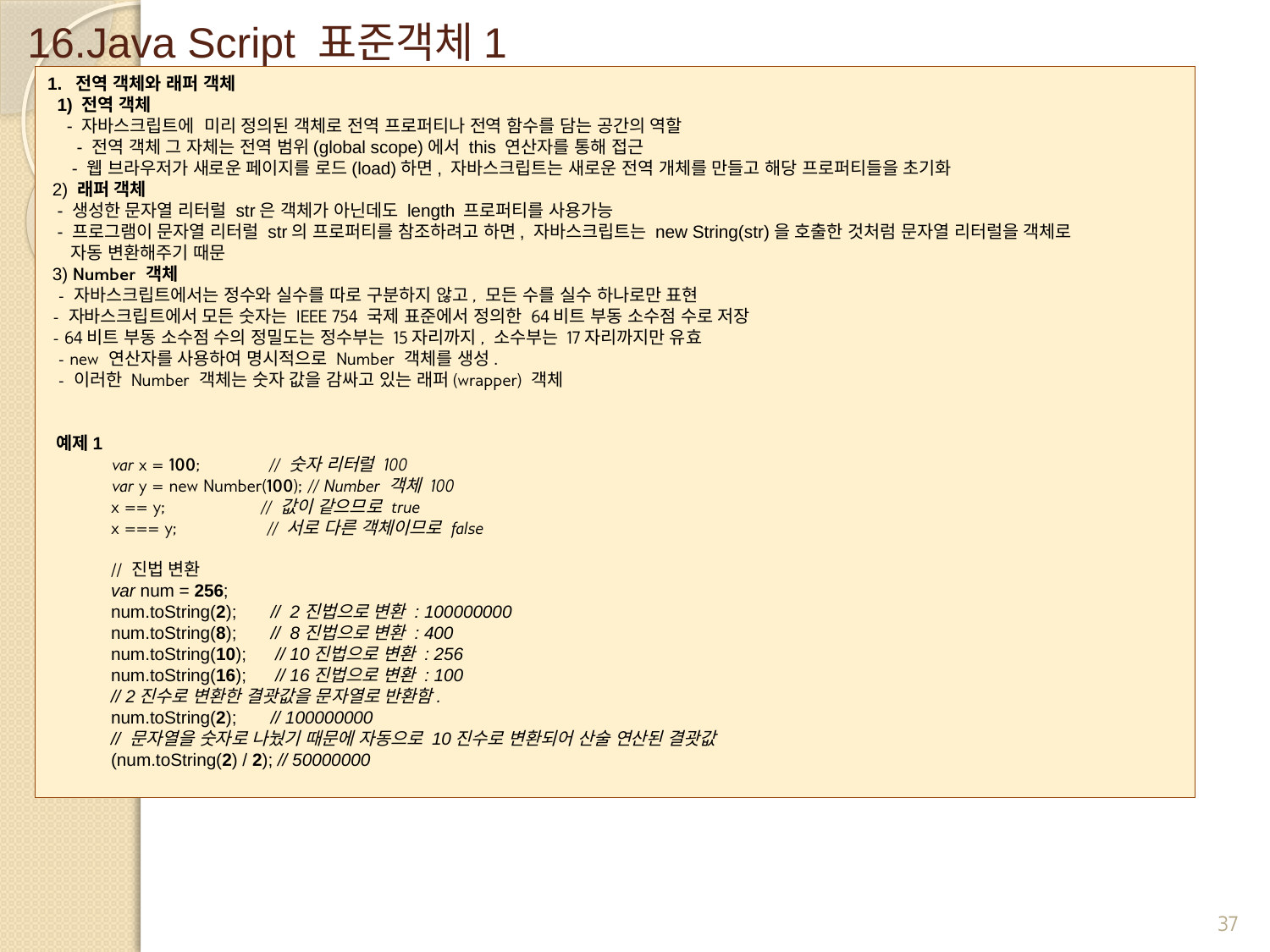

# 16.Java Script 표준객체1
1.  전역 객체와 래퍼 객체
  1) 전역 객체
    - 자바스크립트에  미리 정의된 객체로 전역 프로퍼티나 전역 함수를 담는 공간의 역할
      - 전역 객체 그 자체는 전역 범위(global scope)에서 this 연산자를 통해 접근
     - 웹 브라우저가 새로운 페이지를 로드(load)하면, 자바스크립트는 새로운 전역 개체를 만들고 해당 프로퍼티들을 초기화
 2) 래퍼 객체
  - 생성한 문자열 리터럴 str은 객체가 아닌데도 length 프로퍼티를 사용가능
  - 프로그램이 문자열 리터럴 str의 프로퍼티를 참조하려고 하면, 자바스크립트는 new String(str)을 호출한 것처럼 문자열 리터럴을 객체로
    자동 변환해주기 때문
 3) Number 객체
  - 자바스크립트에서는 정수와 실수를 따로 구분하지 않고, 모든 수를 실수 하나로만 표현
 - 자바스크립트에서 모든 숫자는 IEEE 754 국제 표준에서 정의한 64비트 부동 소수점 수로 저장
 - 64비트 부동 소수점 수의 정밀도는 정수부는 15자리까지, 소수부는 17자리까지만 유효
  - new 연산자를 사용하여 명시적으로 Number 객체를 생성.
  - 이러한 Number 객체는 숫자 값을 감싸고 있는 래퍼(wrapper) 객체

 예제1
var x = 100;             // 숫자 리터럴 100
var y = new Number(100); // Number 객체 100
x == y;                  // 값이 같으므로 true
x === y;                 // 서로 다른 객체이므로 false
// 진법 변환
var num = 256;
num.toString(2);       //  2진법으로 변환 : 100000000
num.toString(8);       //  8진법으로 변환 : 400
num.toString(10);      // 10진법으로 변환 : 256
num.toString(16);      // 16진법으로 변환 : 100
// 2진수로 변환한 결괏값을 문자열로 반환함.
num.toString(2);       // 100000000
// 문자열을 숫자로 나눴기 때문에 자동으로 10진수로 변환되어 산술 연산된 결괏값
(num.toString(2) / 2); // 50000000

37